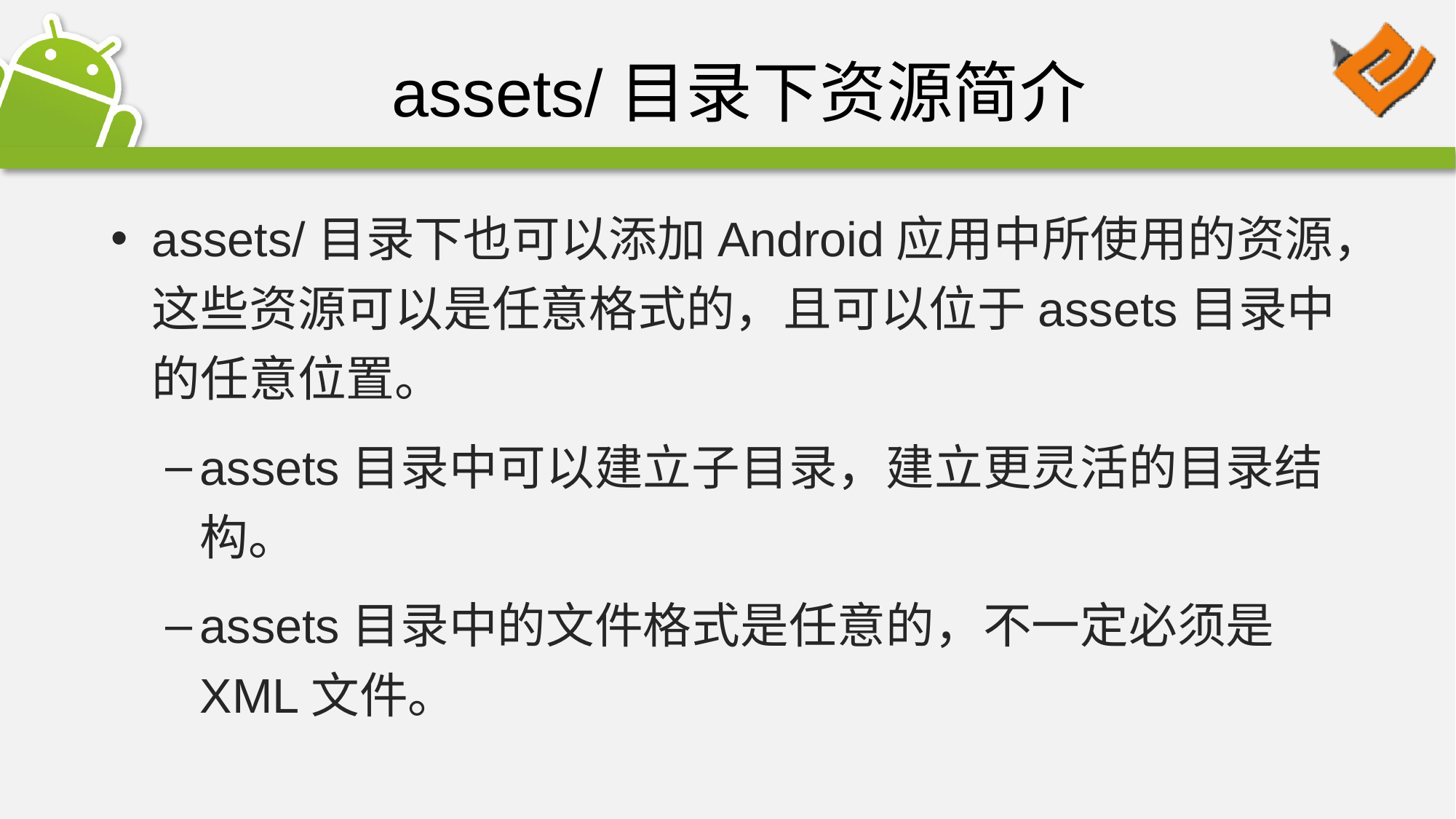

# assets/目录下资源简介
assets/目录下也可以添加Android应用中所使用的资源，这些资源可以是任意格式的，且可以位于assets目录中的任意位置。
assets目录中可以建立子目录，建立更灵活的目录结构。
assets目录中的文件格式是任意的，不一定必须是XML文件。